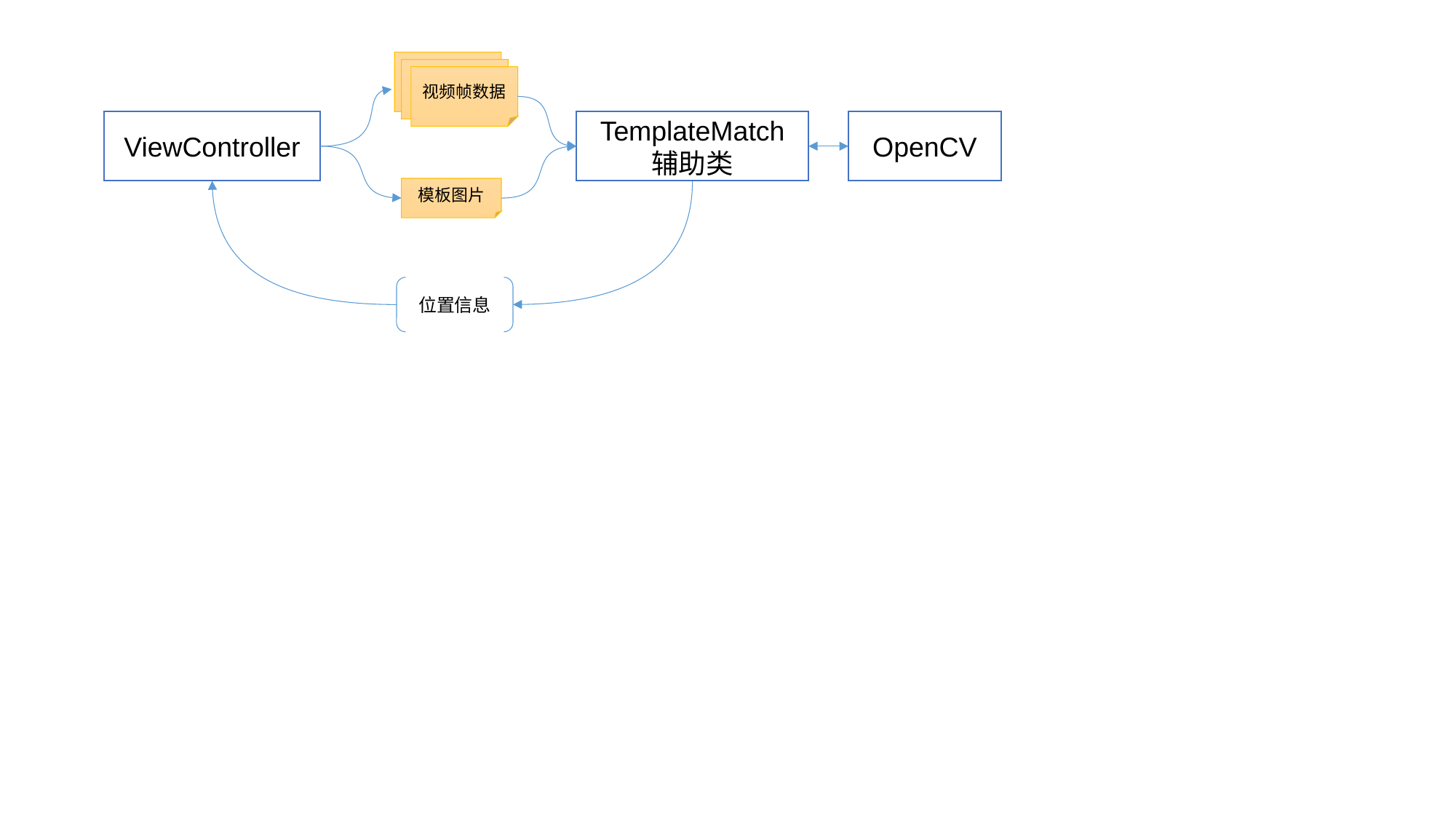

视频帧数据
ViewController
TemplateMatch
辅助类
OpenCV
模板图片
位置信息